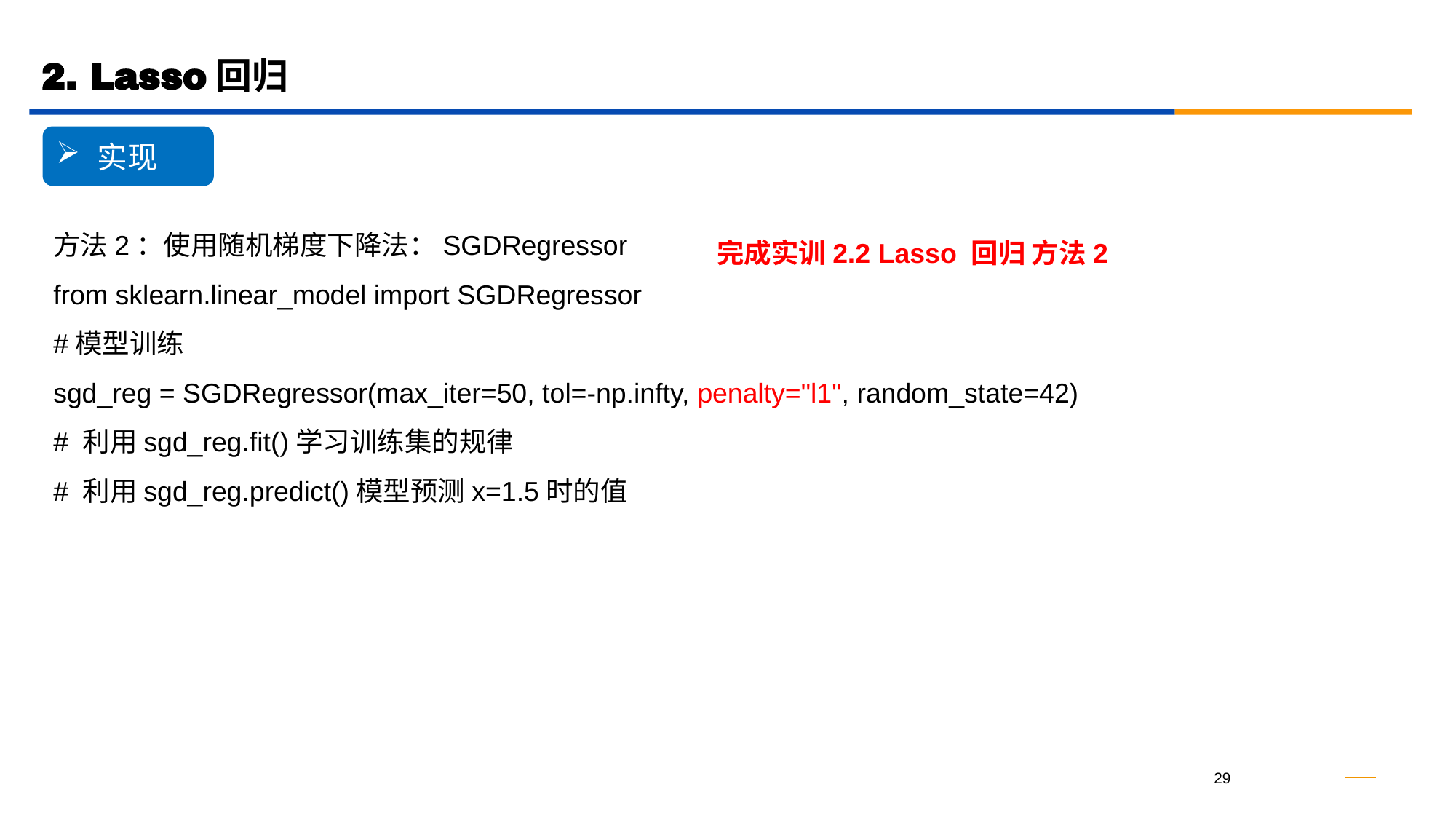

# 2. Lasso回归

实现
方法2：使用随机梯度下降法：SGDRegressor
from sklearn.linear_model import SGDRegressor
#模型训练
sgd_reg = SGDRegressor(max_iter=50, tol=-np.infty, penalty="l1", random_state=42)
# 利用sgd_reg.fit()学习训练集的规律
# 利用sgd_reg.predict()模型预测x=1.5时的值

完成实训2.2 Lasso 回归 方法2